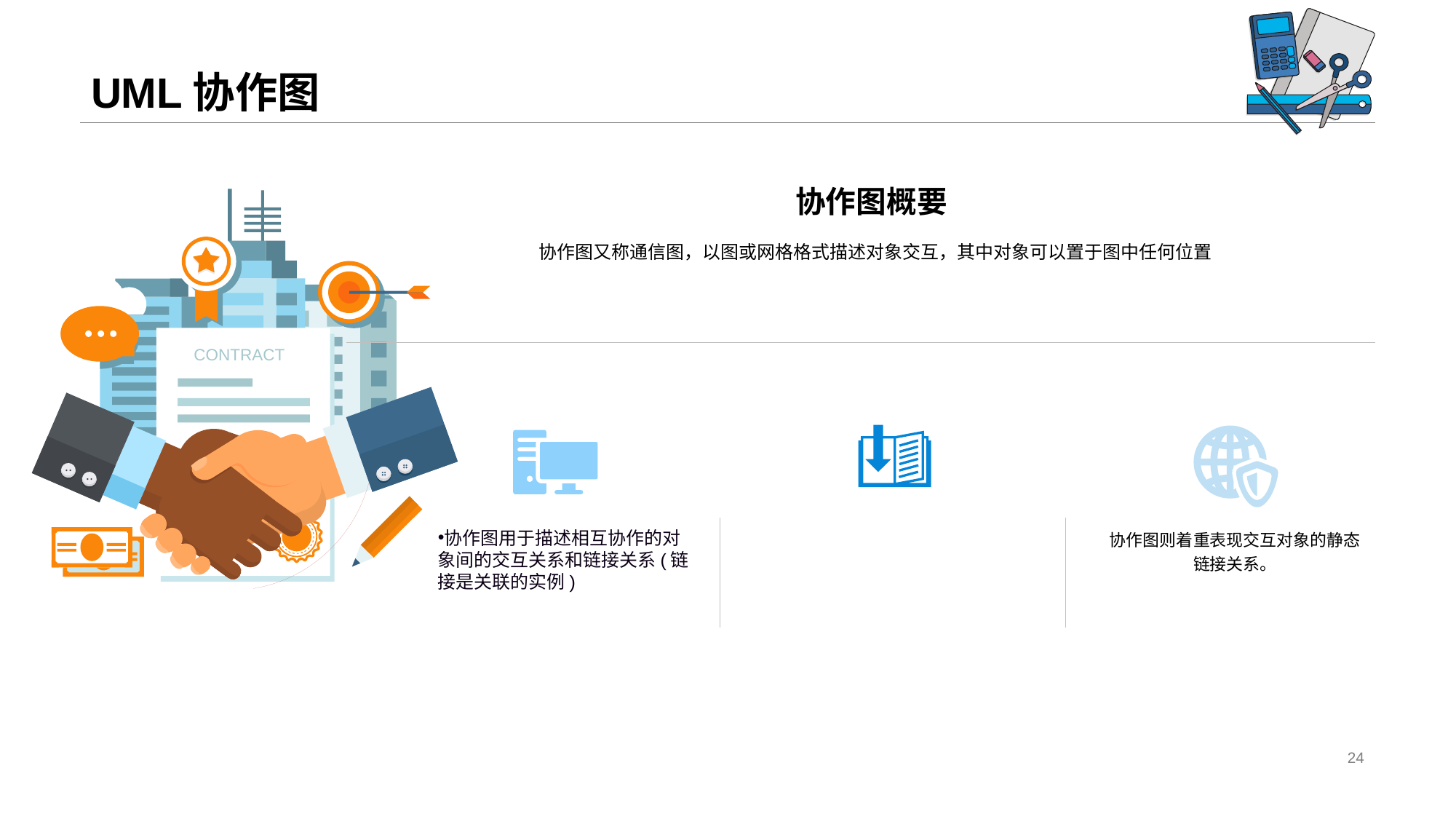

# UML协作图

协作图概要
 协作图又称通信图，以图或网格格式描述对象交互，其中对象可以置于图中任何位置

协作图则着重表现交互对象的静态链接关系。

协作图用于描述相互协作的对象间的交互关系和链接关系(链接是关联的实例)

CONTRACT

24